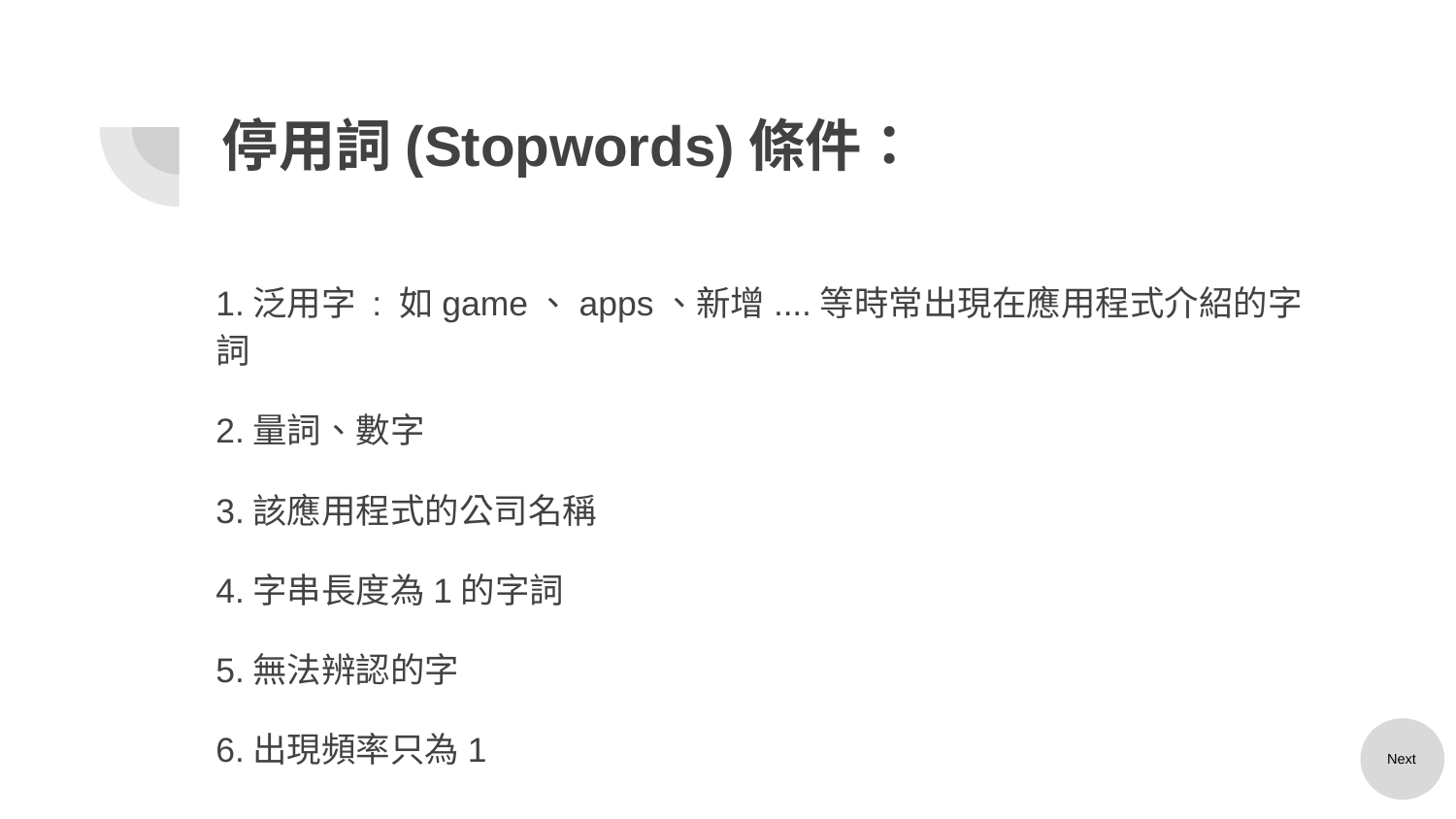

# 停用詞(Stopwords)條件：
1.泛用字 : 如game、apps、新增....等時常出現在應用程式介紹的字詞
2.量詞、數字
3.該應用程式的公司名稱
4.字串長度為1的字詞
5.無法辨認的字
6.出現頻率只為1

Next